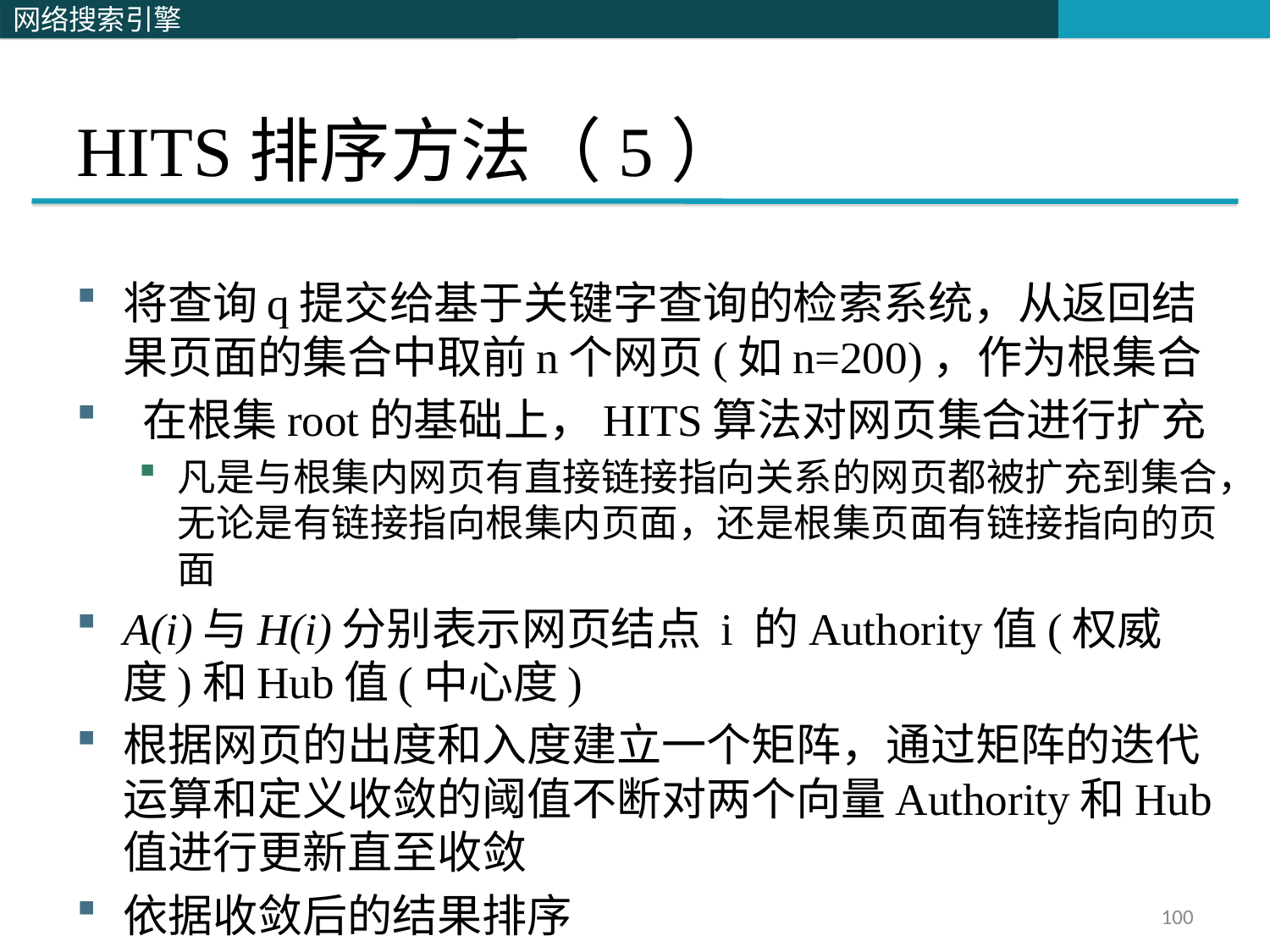

# HITS排序方法（5）
将查询q提交给基于关键字查询的检索系统，从返回结果页面的集合中取前n个网页(如n=200)，作为根集合
 在根集root的基础上，HITS算法对网页集合进行扩充
凡是与根集内网页有直接链接指向关系的网页都被扩充到集合，无论是有链接指向根集内页面，还是根集页面有链接指向的页面
A(i)与H(i)分别表示网页结点 i 的Authority值(权威度)和Hub值(中心度)
根据网页的出度和入度建立一个矩阵，通过矩阵的迭代运算和定义收敛的阈值不断对两个向量Authority和Hub值进行更新直至收敛
依据收敛后的结果排序
100